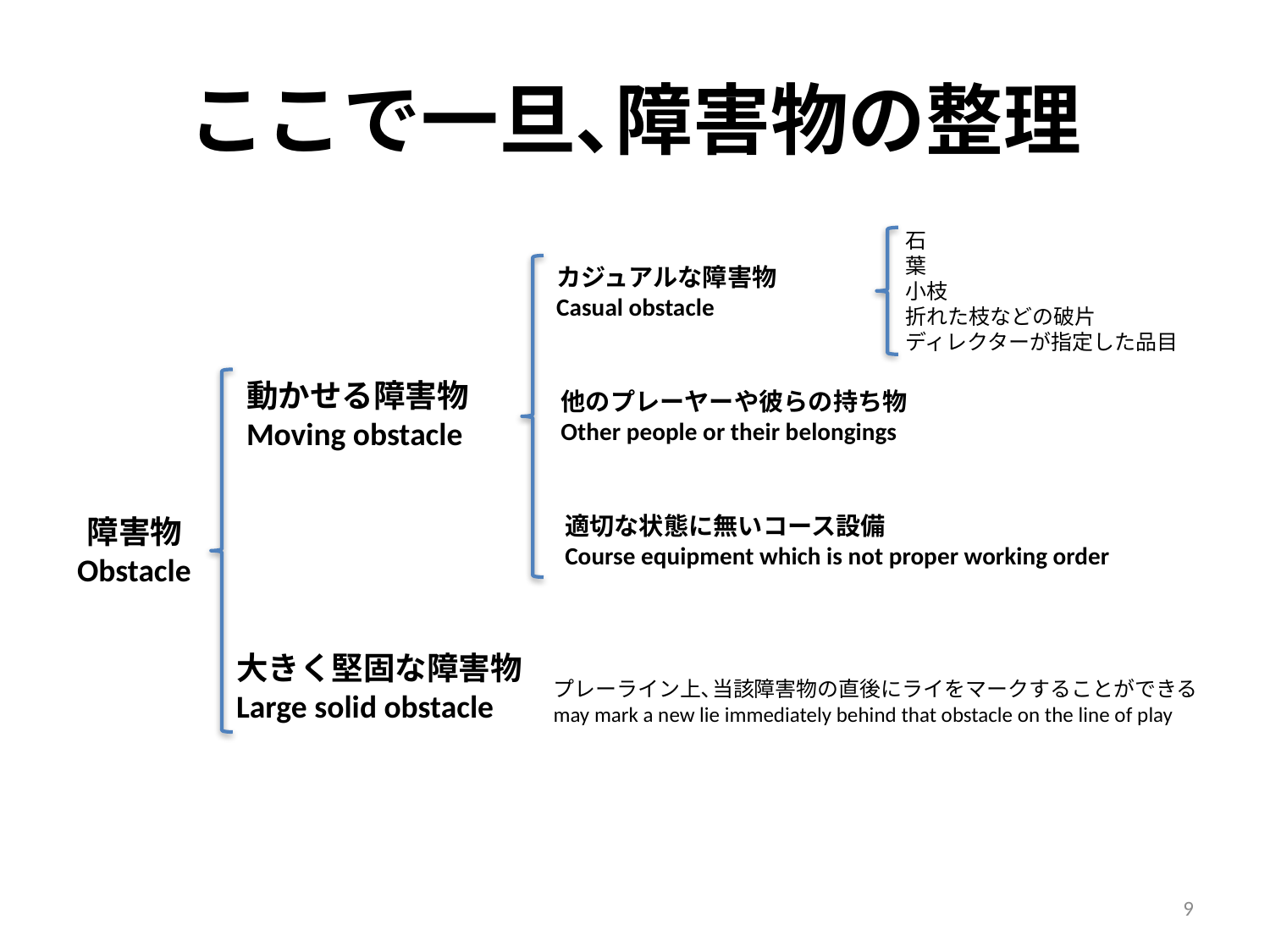

# ここで一旦､障害物の整理
石
葉
小枝
折れた枝などの破片
ディレクターが指定した品目

カジュアルな障害物
Casual obstacle
他のプレーヤーや彼らの持ち物
Other people or their belongings
適切な状態に無いコース設備
Course equipment which is not proper working order

動かせる障害物
Moving obstacle
障害物
Obstacle
大きく堅固な障害物
Large solid obstacle
プレーライン上､当該障害物の直後にライをマークすることができる
may mark a new lie immediately behind that obstacle on the line of play
9